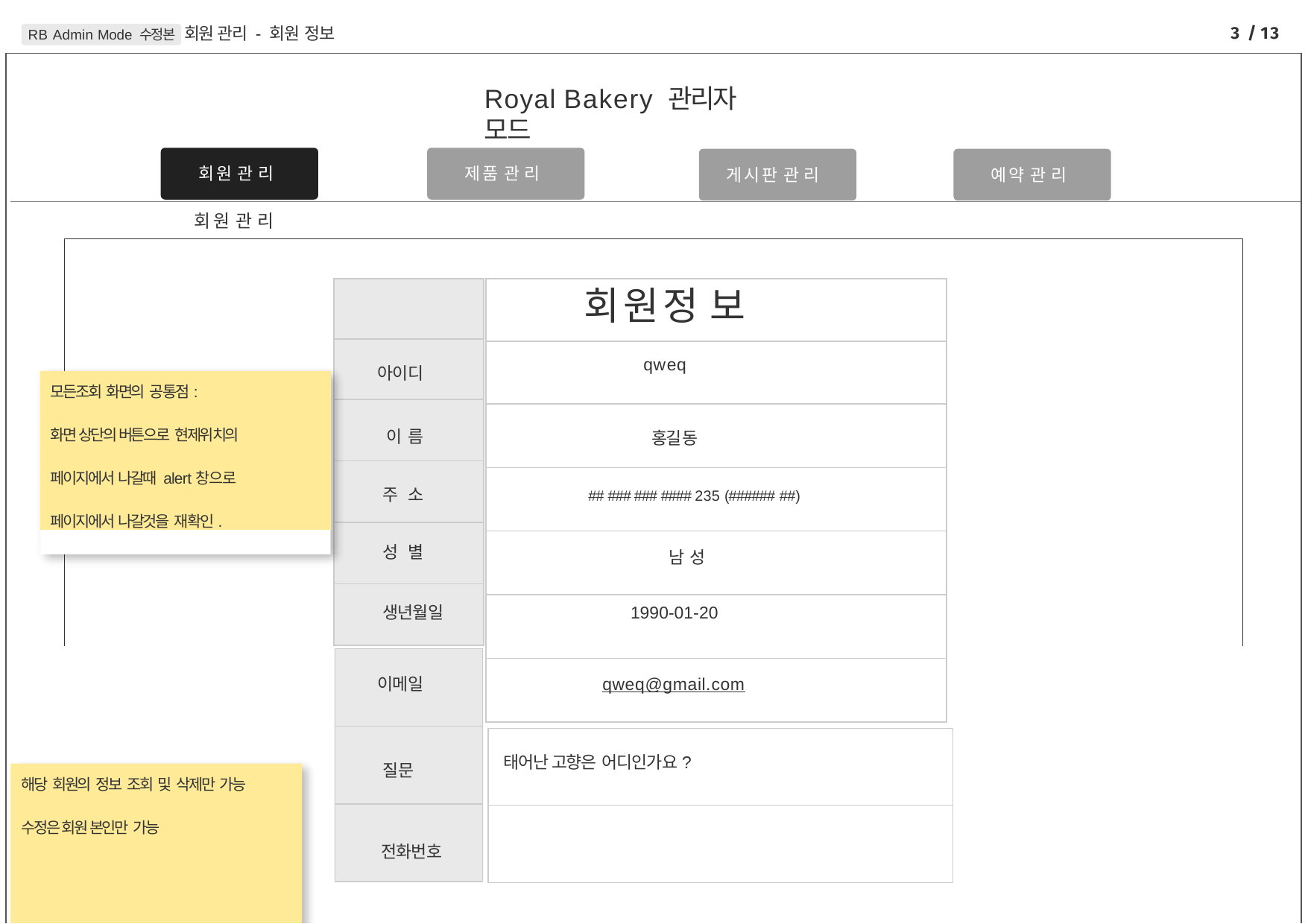

3 / 13
RB Admin Mode 수정본   회원 관리 - 회원 정보

Royal Bakery 관리자 모드

회 원  관 리
제 품  관 리
게 시 판  관 리
예 약  관 리

회 원  관 리

회 원 정 보

qweq
아이디

모든조회  화면의 공통점:
화면 상단의 버튼으로 현제위치의  페이지에서 나갈때 alert창으로  페이지에서 나갈것을 재확인.

이 름
홍길동

주  소
## ### ### #### 235 (###### ##)

성  별
남 성

생년월일
1990-01-20

이메일
qweq@gmail.com

태어난 고향은 어디인가요?

질문

해당 회원의 정보 조회 및 삭제만 가능

수정은 회원 본인만 가능
전화번호